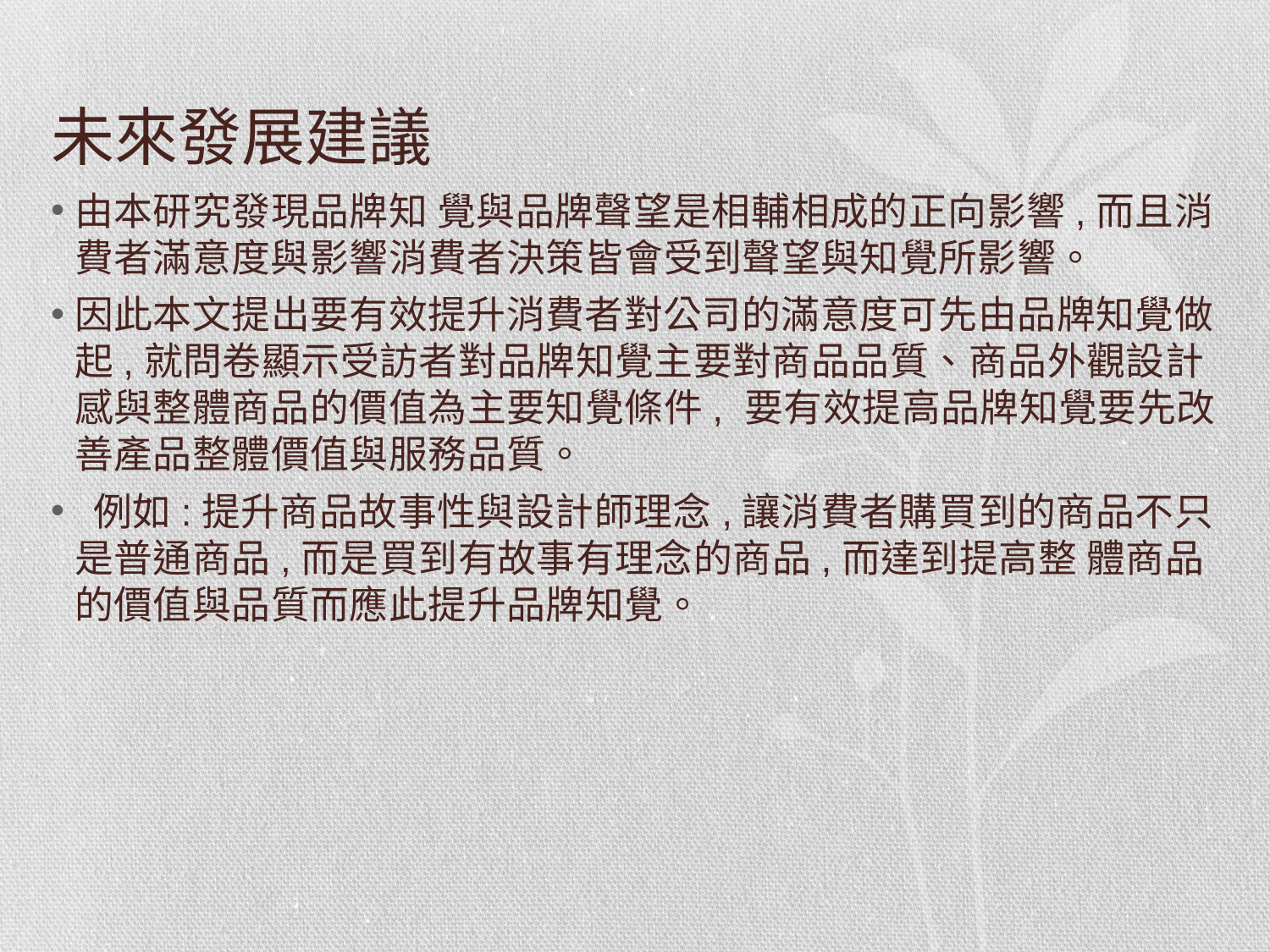

# 未來發展建議
由本研究發現品牌知 覺與品牌聲望是相輔相成的正向影響,而且消費者滿意度與影響消費者決策皆會受到聲望與知覺所影響。
因此本文提出要有效提升消費者對公司的滿意度可先由品牌知覺做起,就問卷顯示受訪者對品牌知覺主要對商品品質、商品外觀設計感與整體商品的價值為主要知覺條件, 要有效提高品牌知覺要先改善產品整體價值與服務品質。
 例如:提升商品故事性與設計師理念,讓消費者購買到的商品不只是普通商品,而是買到有故事有理念的商品,而達到提高整 體商品的價值與品質而應此提升品牌知覺。